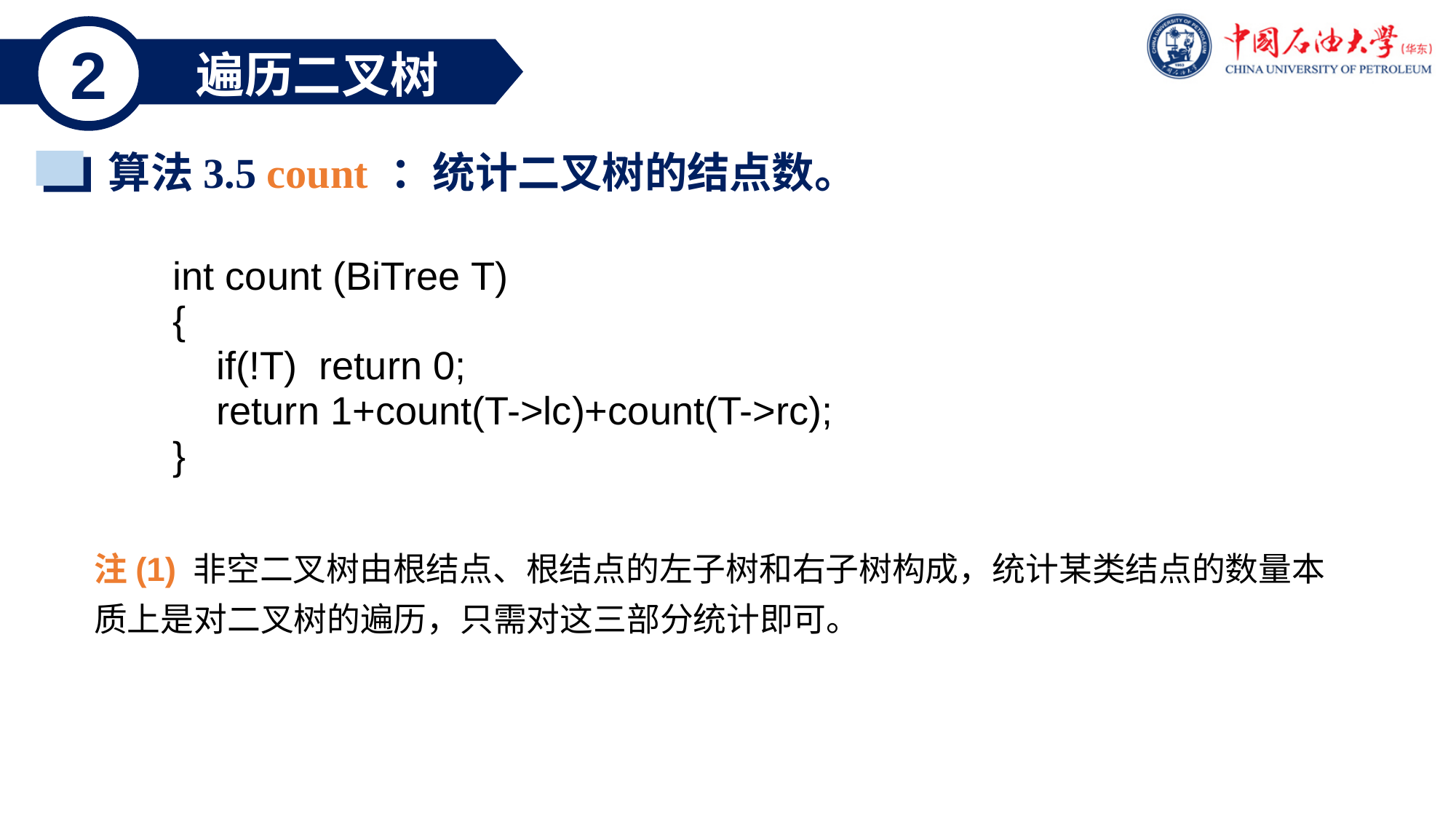

2
遍历二叉树
算法3.5 count ：统计二叉树的结点数。

int count (BiTree T)
{
    if(!T)  return 0;
    return 1+count(T->lc)+count(T->rc);
}
注(1) 非空二叉树由根结点、根结点的左子树和右子树构成，统计某类结点的数量本质上是对二叉树的遍历，只需对这三部分统计即可。